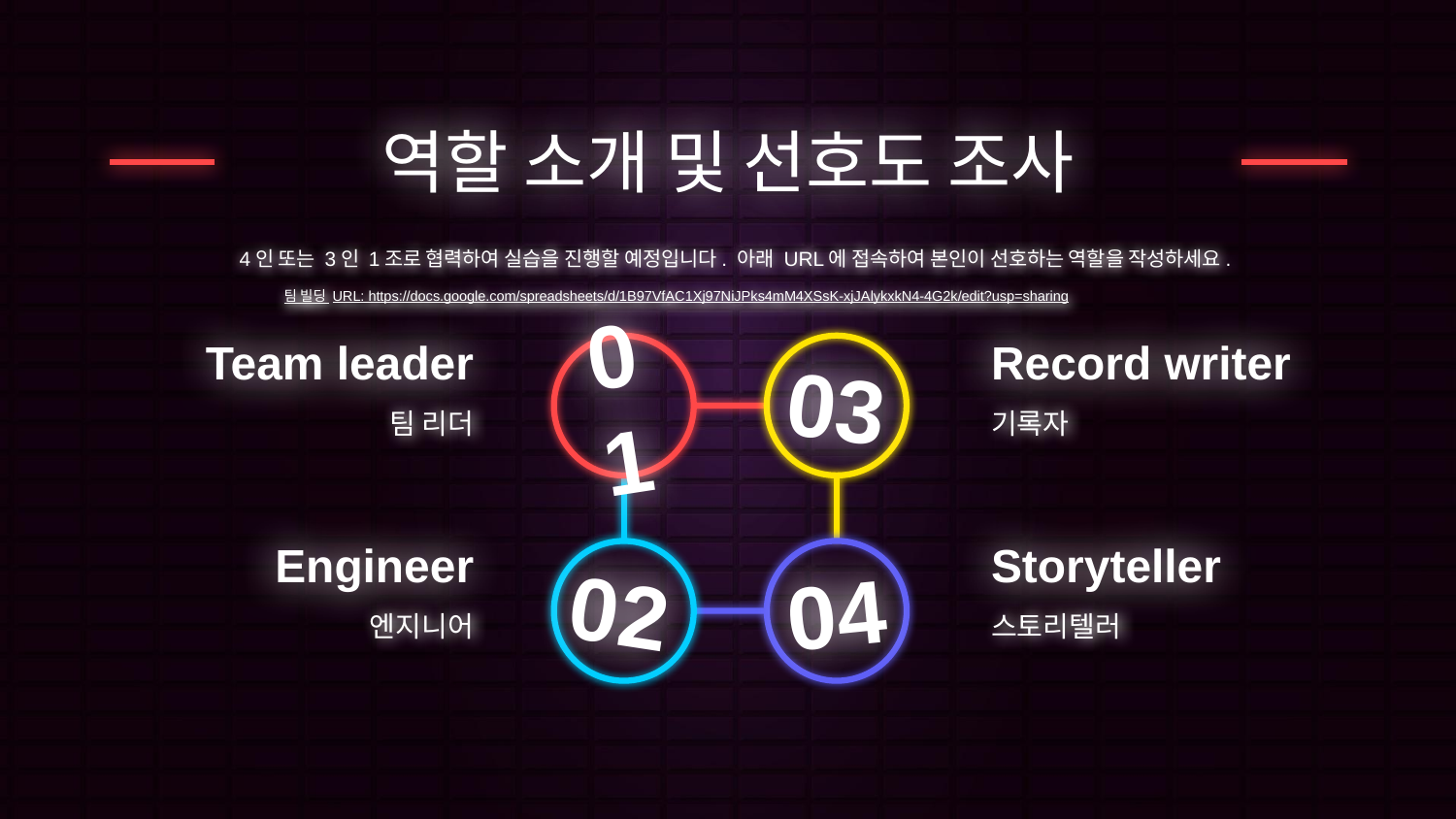

# 역할 소개 및 선호도 조사
4인 또는 3인 1조로 협력하여 실습을 진행할 예정입니다. 아래 URL에 접속하여 본인이 선호하는 역할을 작성하세요.

팀 빌딩 URL: https://docs.google.com/spreadsheets/d/1B97VfAC1Xj97NiJPks4mM4XSsK-xjJAlykxkN4-4G2k/edit?usp=sharing

Record writer
Team leader

03
01
팀 리더
기록자
Engineer
Storyteller

02
04
엔지니어
스토리텔러